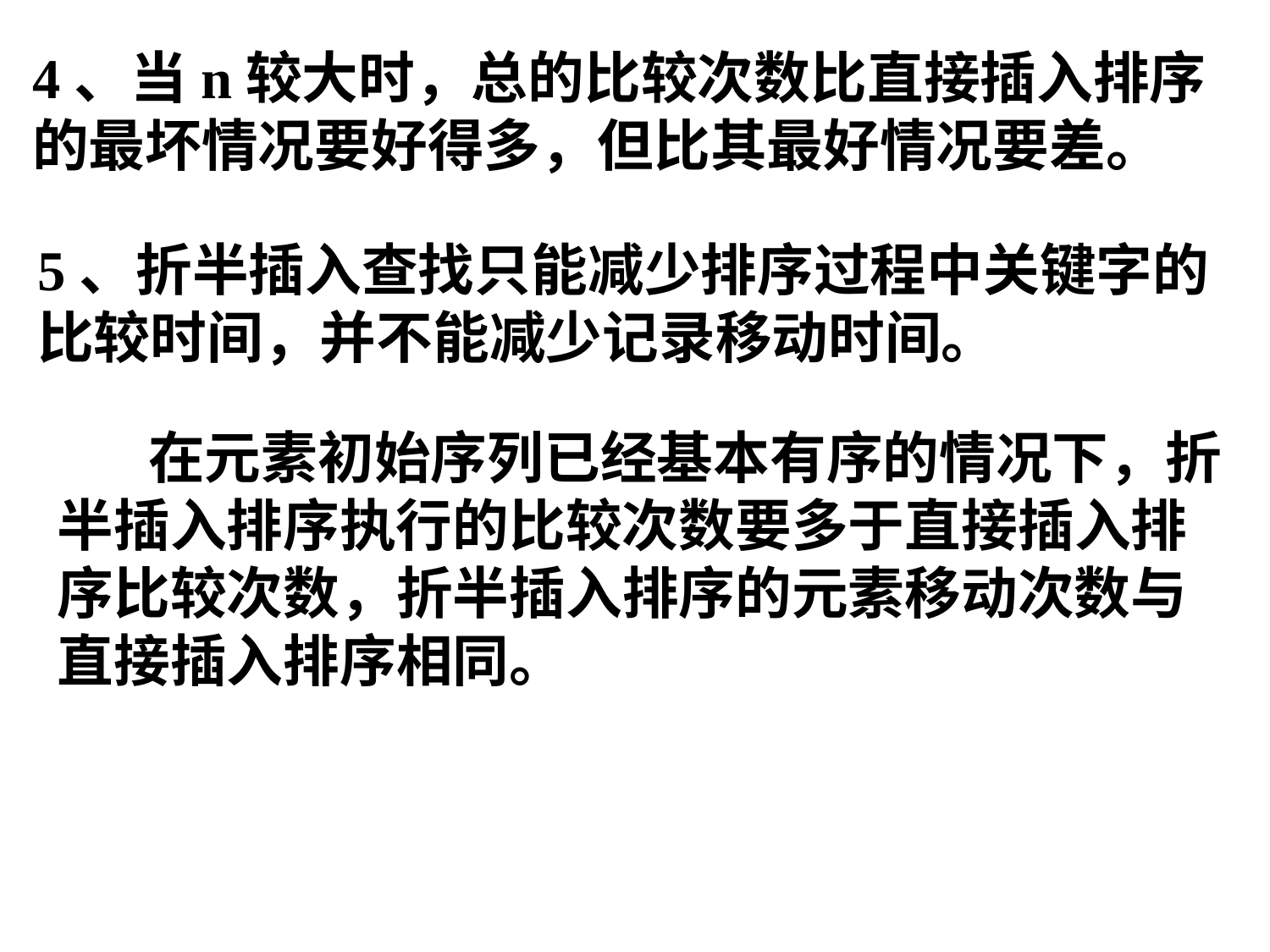

4、当n较大时，总的比较次数比直接插入排序的最坏情况要好得多，但比其最好情况要差。
5、折半插入查找只能减少排序过程中关键字的比较时间，并不能减少记录移动时间。
      在元素初始序列已经基本有序的情况下，折半插入排序执行的比较次数要多于直接插入排序比较次数，折半插入排序的元素移动次数与直接插入排序相同。